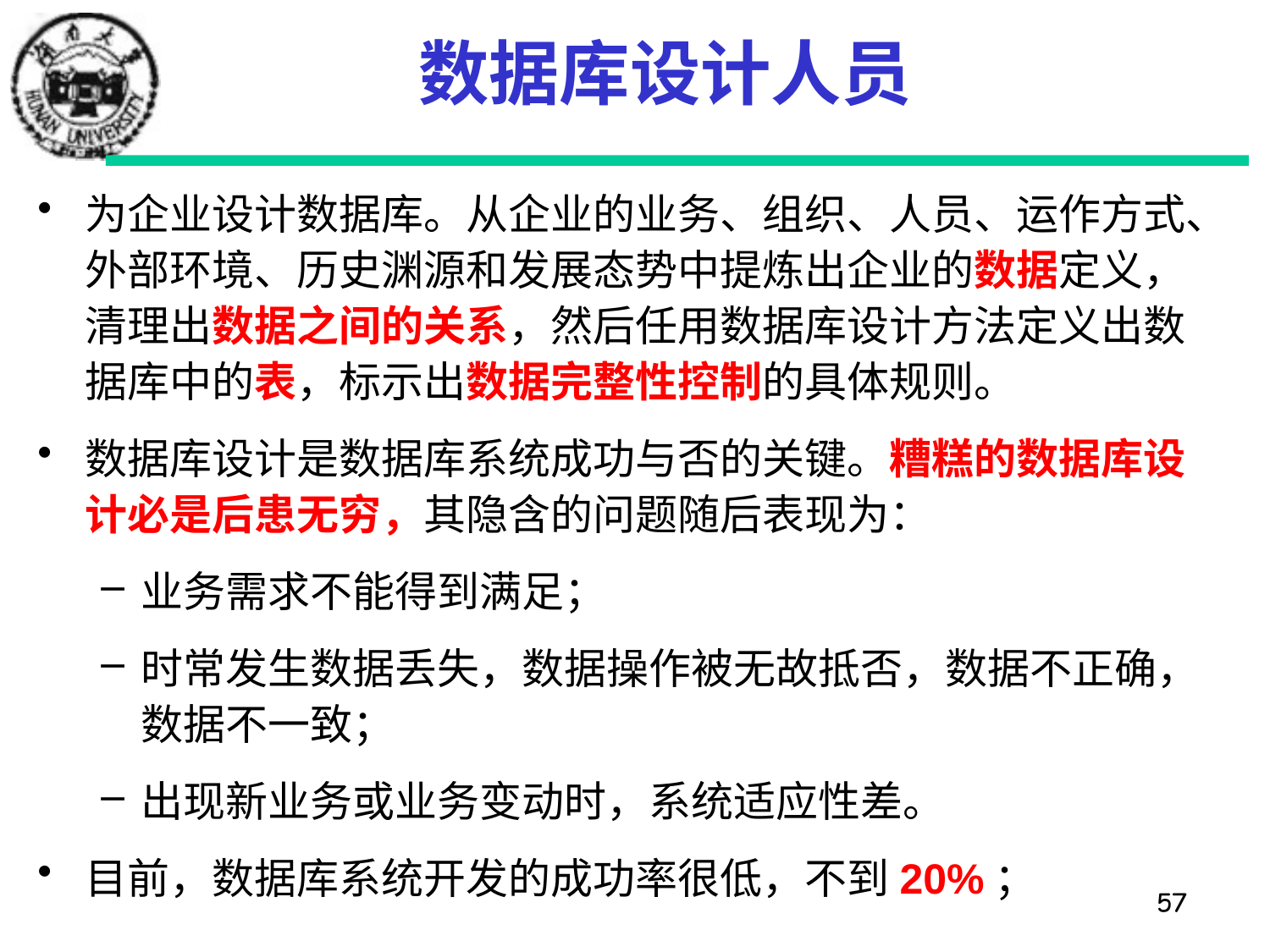

# 数据库设计人员
为企业设计数据库。从企业的业务、组织、人员、运作方式、外部环境、历史渊源和发展态势中提炼出企业的数据定义，清理出数据之间的关系，然后任用数据库设计方法定义出数据库中的表，标示出数据完整性控制的具体规则。
数据库设计是数据库系统成功与否的关键。糟糕的数据库设计必是后患无穷，其隐含的问题随后表现为：
业务需求不能得到满足；
时常发生数据丢失，数据操作被无故抵否，数据不正确，数据不一致；
出现新业务或业务变动时，系统适应性差。
目前，数据库系统开发的成功率很低，不到20%；
57